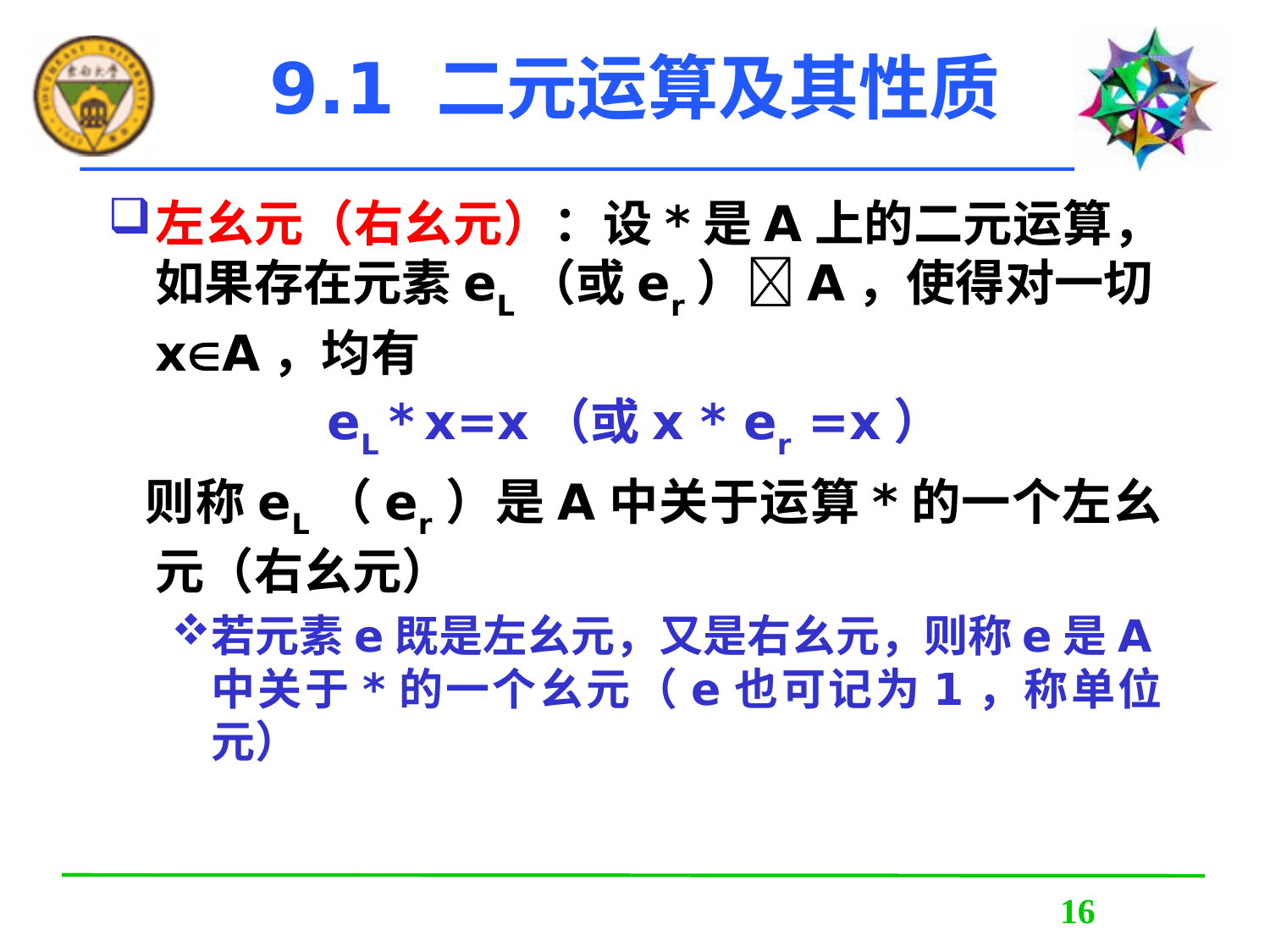

# 9.1 二元运算及其性质
左幺元（右幺元）：设*是A上的二元运算，如果存在元素eL（或er）∈A，使得对一切x∈A，均有
eL * x=x（或x * er =x）
  则称eL（er）是A中关于运算*的一个左幺元（右幺元）
若元素e既是左幺元，又是右幺元，则称e是A中关于*的一个幺元（e也可记为1，称单位元）